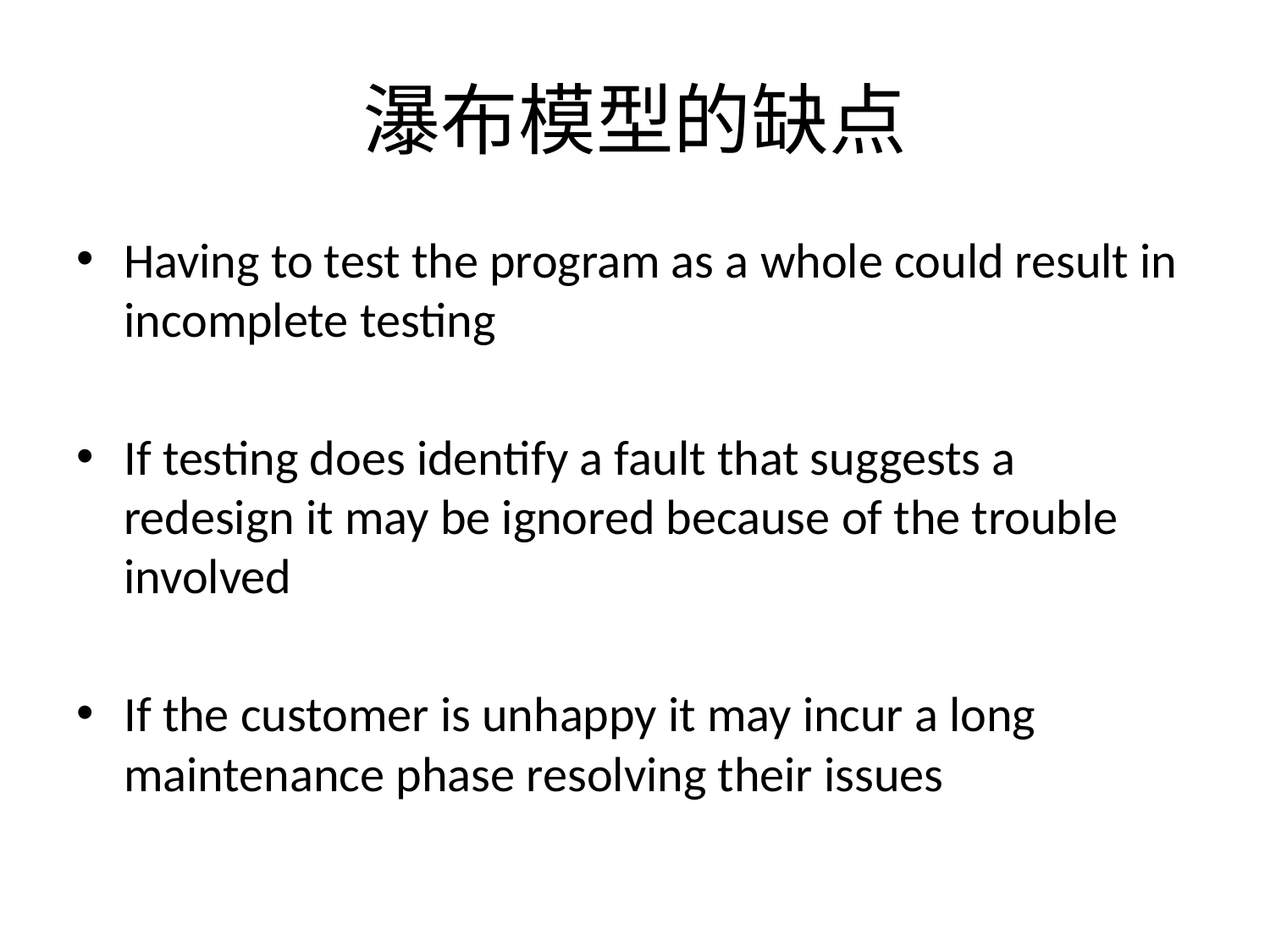

# 瀑布模型的缺点
Having to test the program as a whole could result in incomplete testing

If testing does identify a fault that suggests a redesign it may be ignored because of the trouble involved

If the customer is unhappy it may incur a long maintenance phase resolving their issues